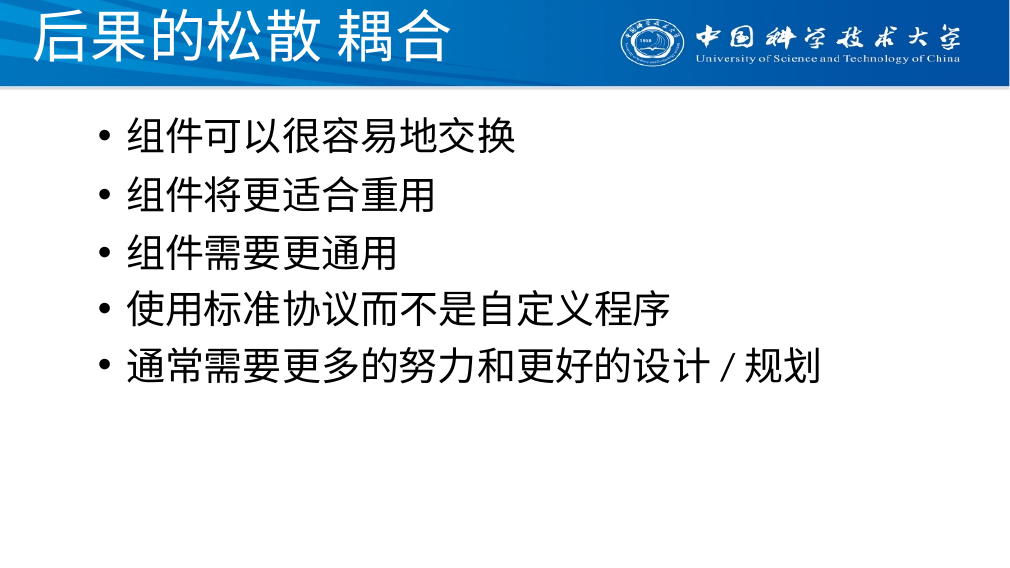

# 后果的松散 耦合
组件可以很容易地交换
组件将更适合重用
组件需要更通用
使用标准协议而不是自定义程序
通常需要更多的努力和更好的设计/规划